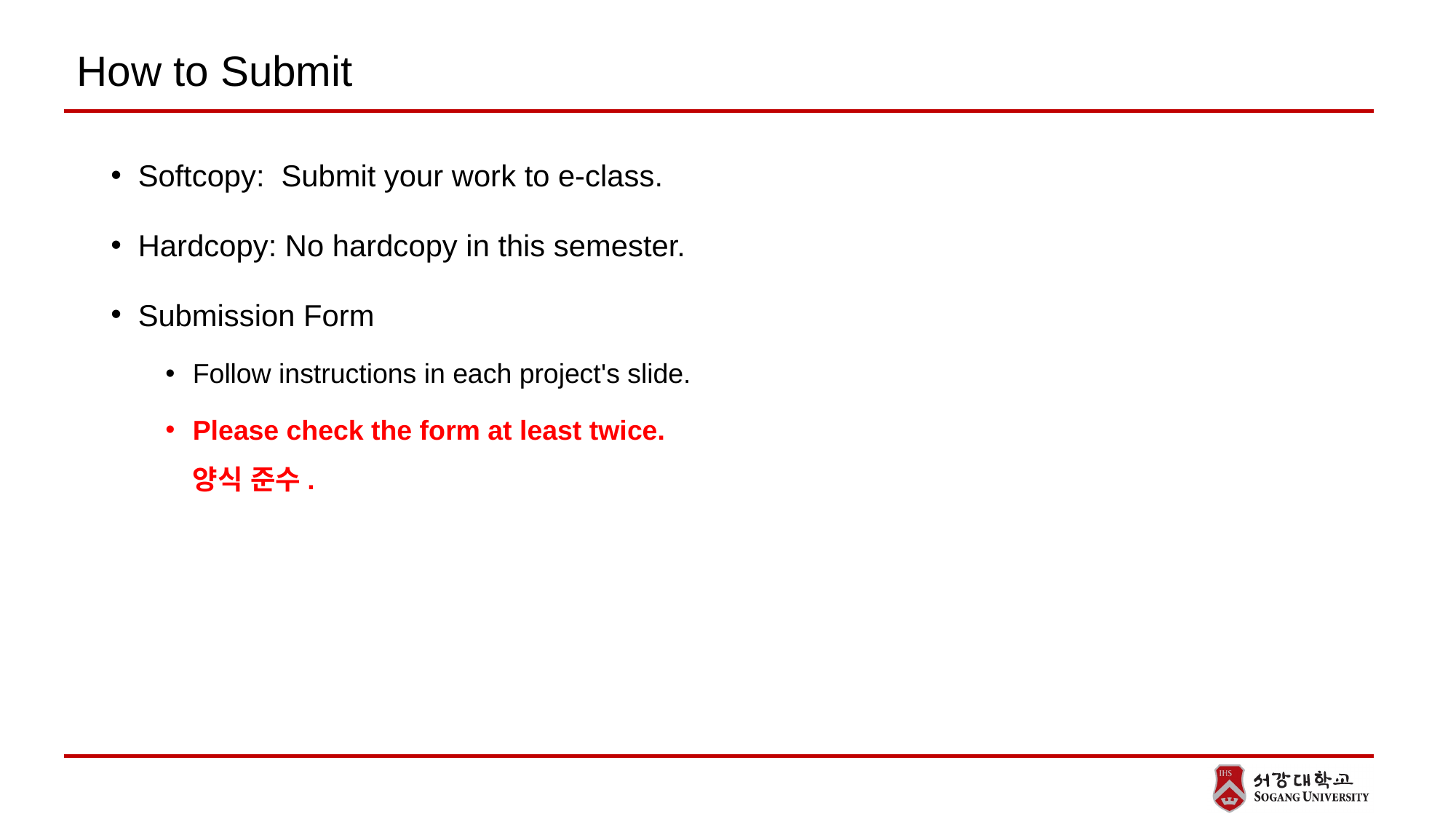

# How to Submit
Softcopy:  Submit your work to e-class.
Hardcopy: No hardcopy in this semester.
Submission Form
Follow instructions in each project's slide.
Please check the form at least twice.
양식 준수.